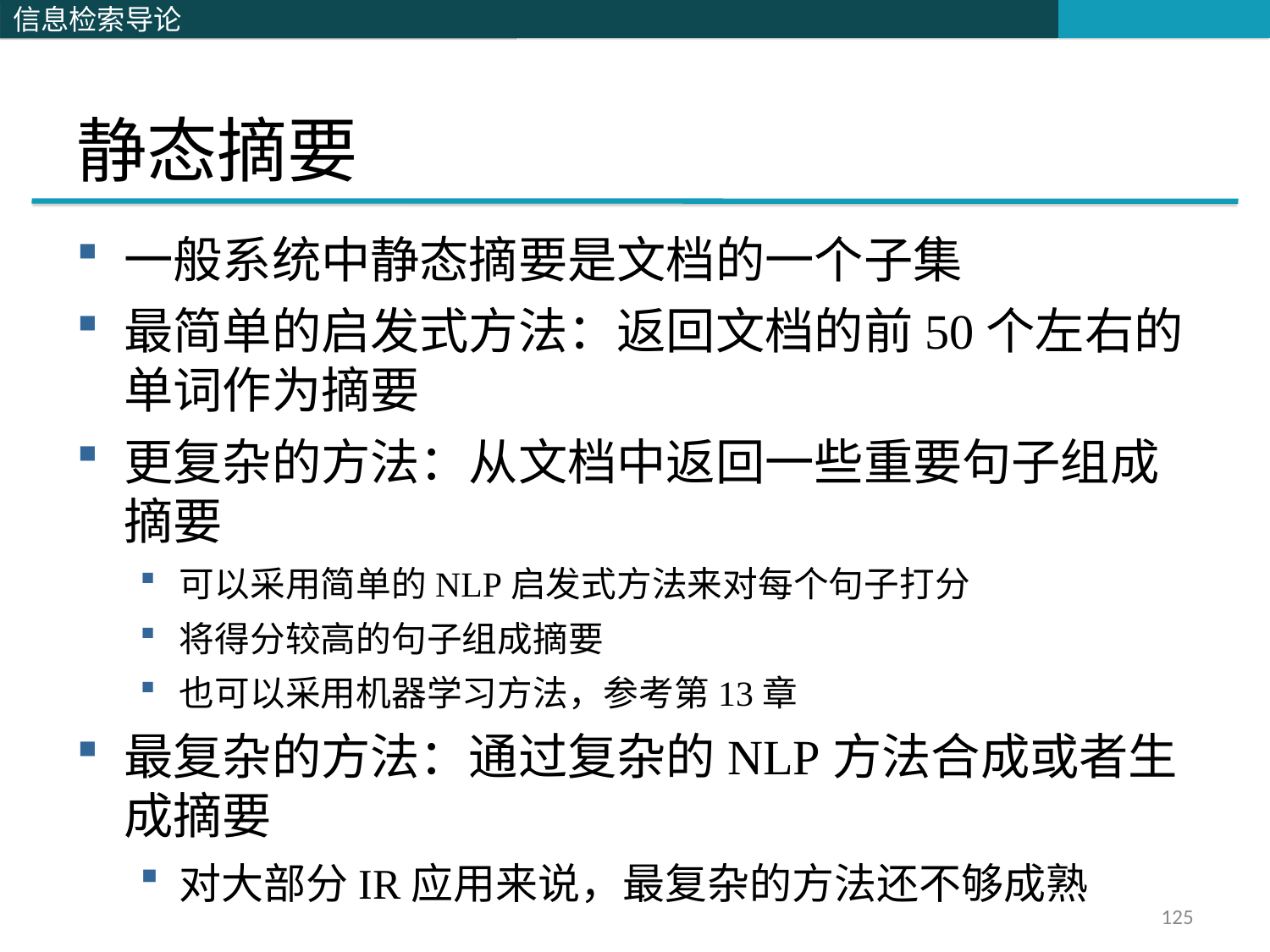

# 静态摘要
一般系统中静态摘要是文档的一个子集
最简单的启发式方法：返回文档的前50个左右的单词作为摘要
更复杂的方法：从文档中返回一些重要句子组成摘要
可以采用简单的NLP启发式方法来对每个句子打分
将得分较高的句子组成摘要
也可以采用机器学习方法，参考第13章
最复杂的方法：通过复杂的NLP方法合成或者生成摘要
对大部分IR应用来说，最复杂的方法还不够成熟
125